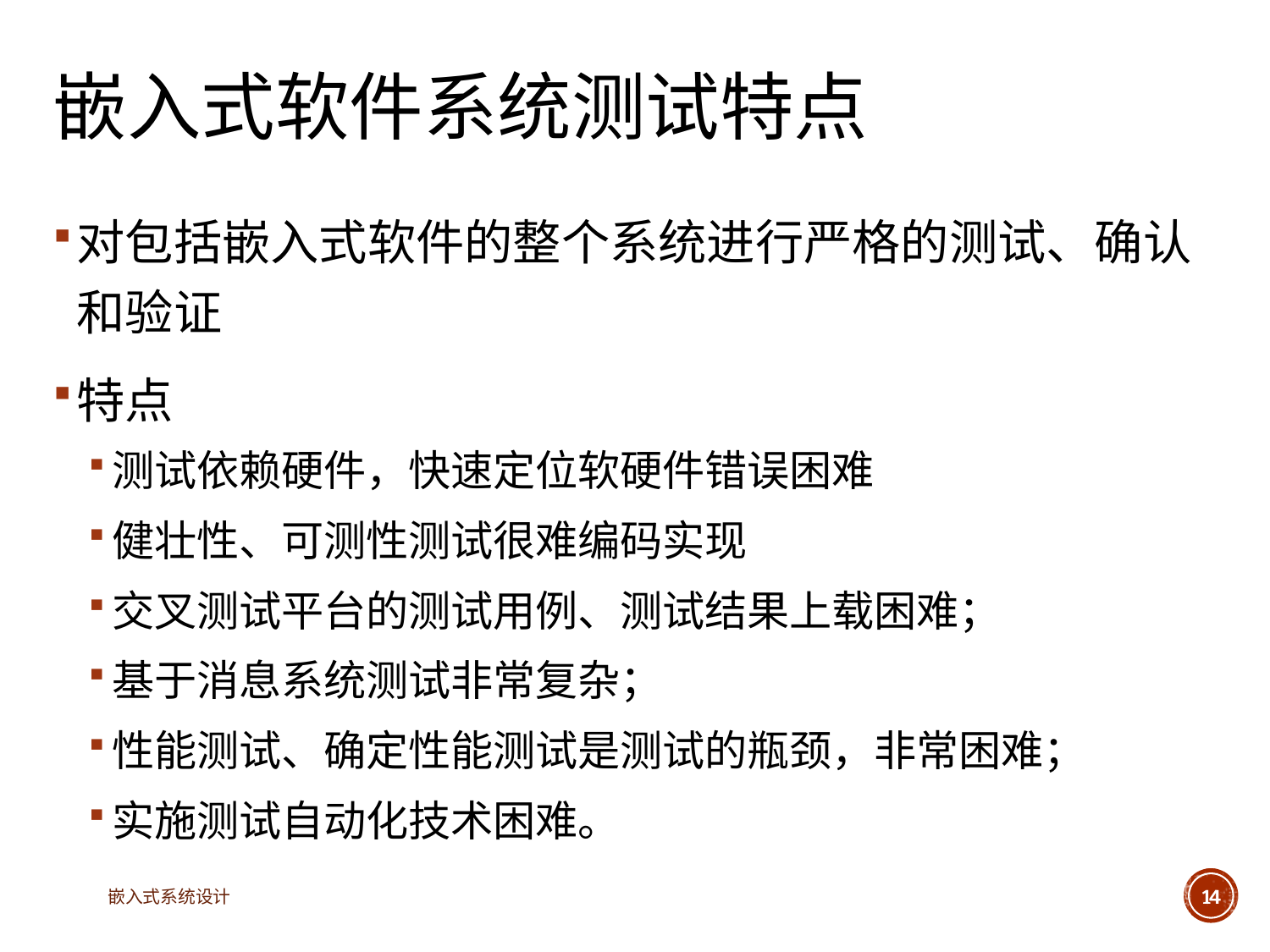

# 嵌入式软件系统测试特点
对包括嵌入式软件的整个系统进行严格的测试、确认和验证
特点
测试依赖硬件，快速定位软硬件错误困难
健壮性、可测性测试很难编码实现
交叉测试平台的测试用例、测试结果上载困难；
基于消息系统测试非常复杂；
性能测试、确定性能测试是测试的瓶颈，非常困难；
实施测试自动化技术困难。
嵌入式系统设计
14